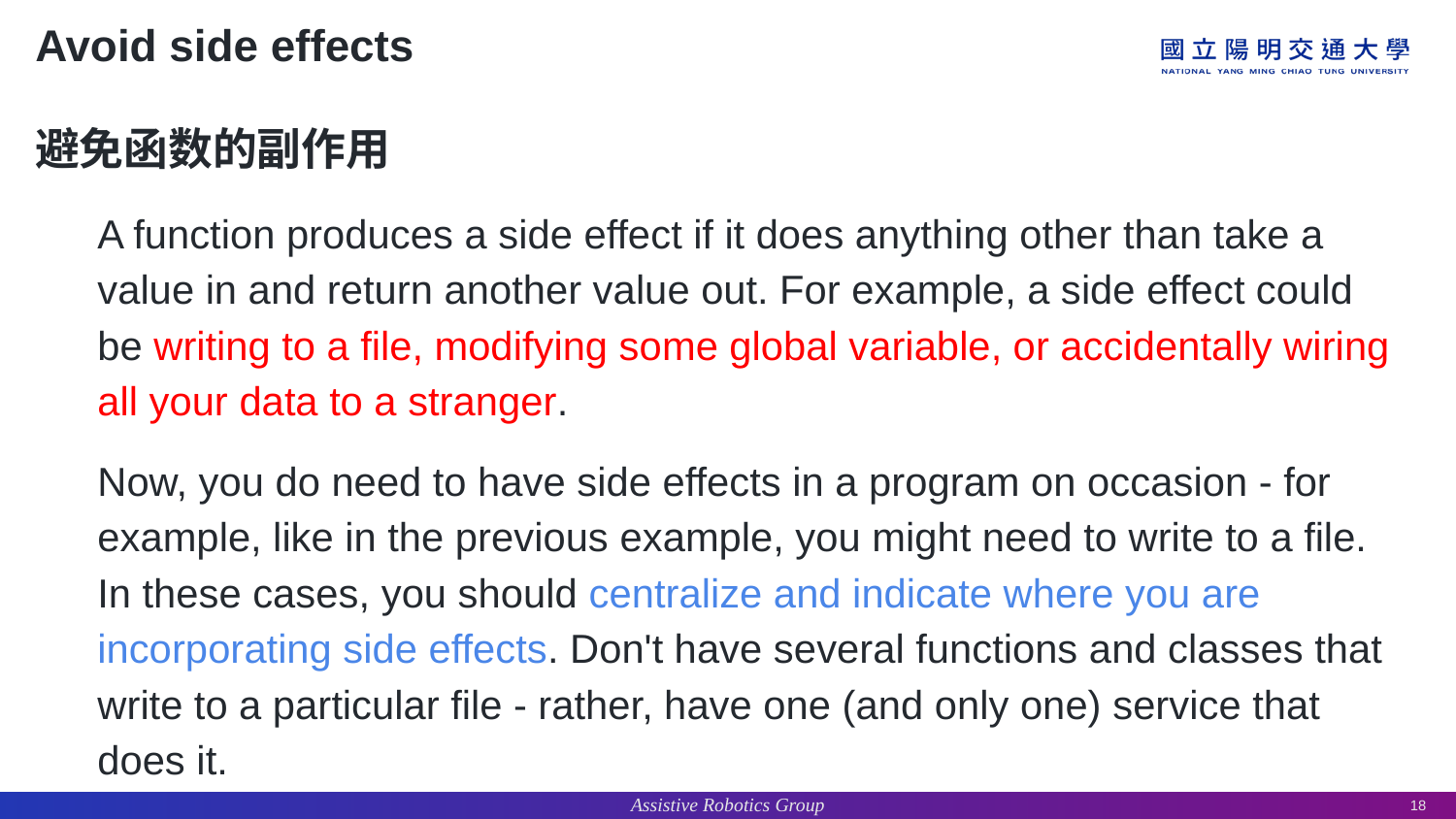

# Avoid side effects
避免函数的副作用
A function produces a side effect if it does anything other than take a value in and return another value out. For example, a side effect could be writing to a file, modifying some global variable, or accidentally wiring all your data to a stranger.
Now, you do need to have side effects in a program on occasion - for example, like in the previous example, you might need to write to a file. In these cases, you should centralize and indicate where you are incorporating side effects. Don't have several functions and classes that write to a particular file - rather, have one (and only one) service that does it.